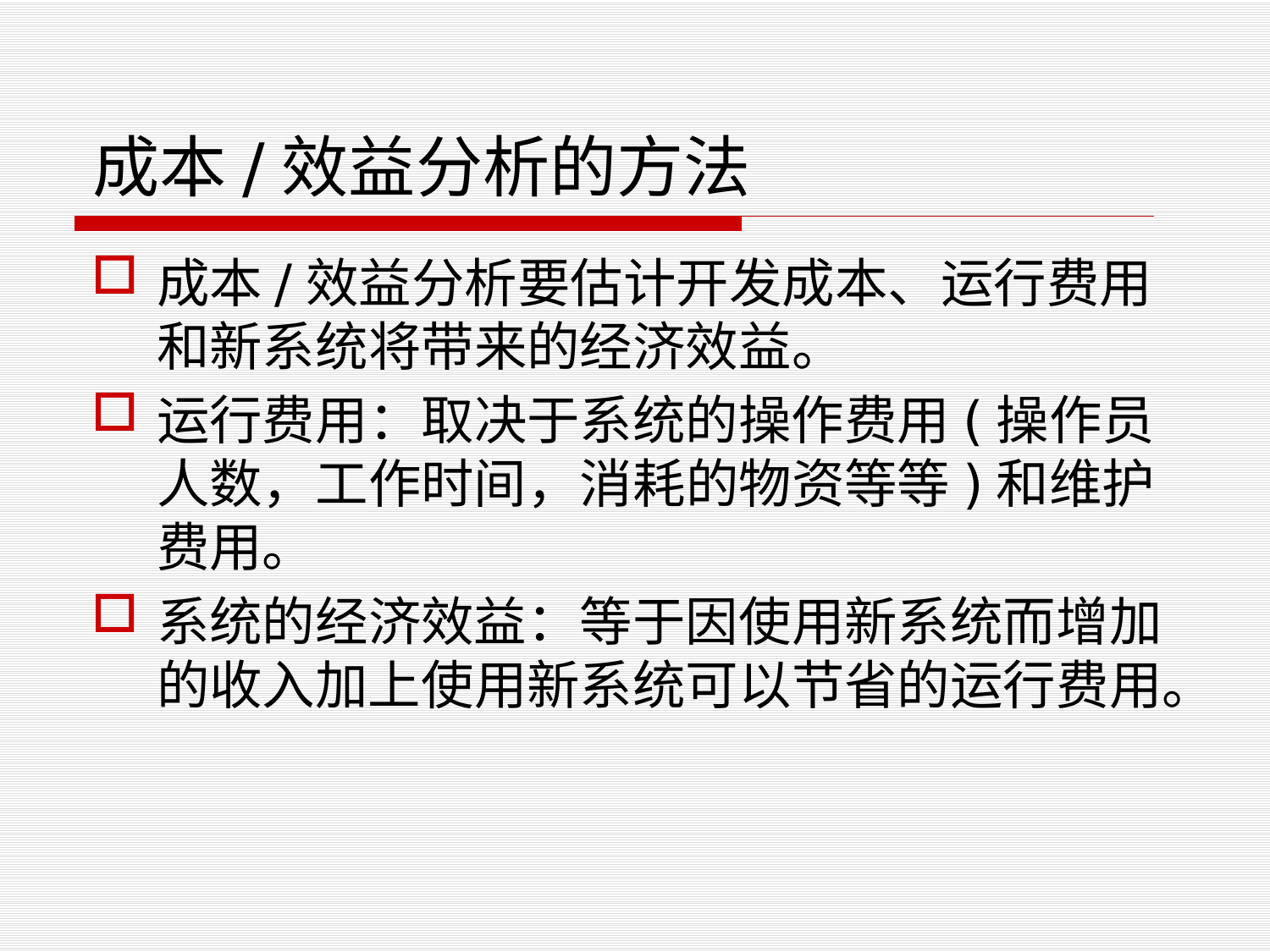

# 成本/效益分析的方法
成本/效益分析要估计开发成本、运行费用和新系统将带来的经济效益。
运行费用：取决于系统的操作费用(操作员人数，工作时间，消耗的物资等等)和维护费用。
系统的经济效益：等于因使用新系统而增加的收入加上使用新系统可以节省的运行费用。